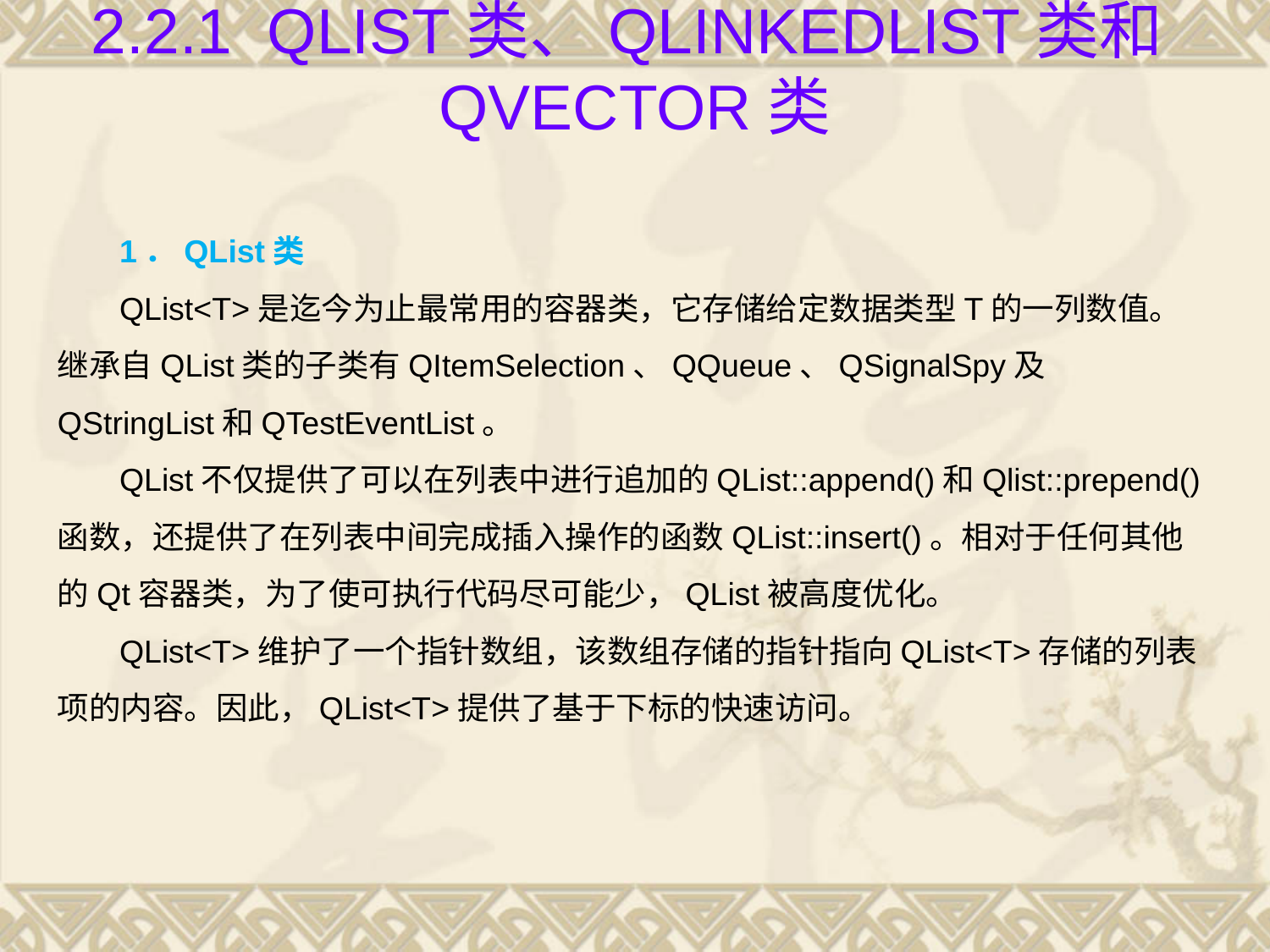

# 2.2.1  QList类、QLinkedList类和QVector类
1．QList类
QList<T>是迄今为止最常用的容器类，它存储给定数据类型T的一列数值。继承自QList类的子类有QItemSelection、QQueue、QSignalSpy及QStringList和QTestEventList。
QList不仅提供了可以在列表中进行追加的QList::append()和Qlist::prepend()函数，还提供了在列表中间完成插入操作的函数QList::insert()。相对于任何其他的Qt容器类，为了使可执行代码尽可能少，QList被高度优化。
QList<T>维护了一个指针数组，该数组存储的指针指向QList<T>存储的列表项的内容。因此，QList<T>提供了基于下标的快速访问。